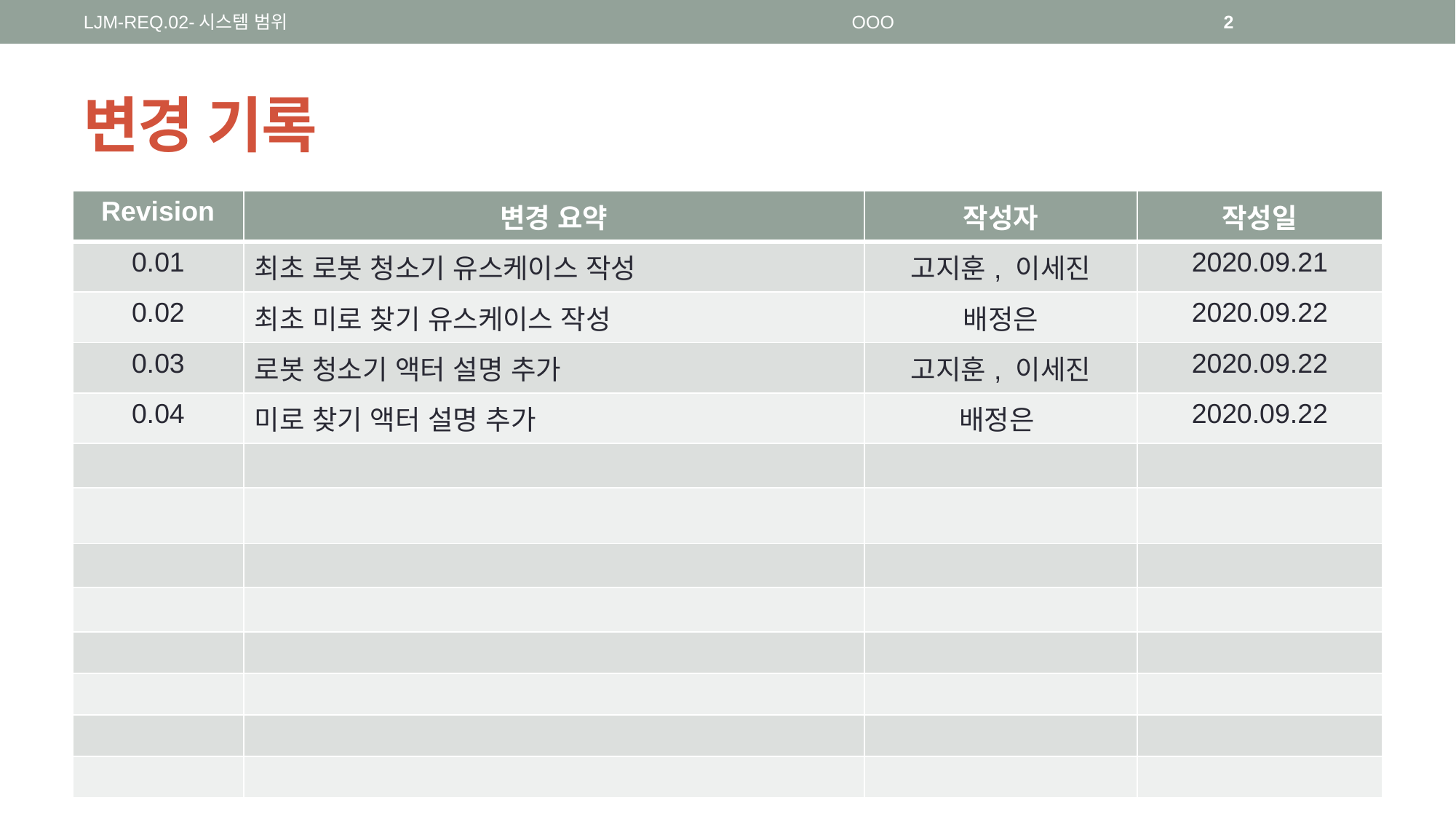

LJM-REQ.02-시스템 범위
OOO
2
# 변경 기록
| Revision | 변경 요약 | 작성자 | 작성일 |
| --- | --- | --- | --- |
| 0.01 | 최초 로봇 청소기 유스케이스 작성 | 고지훈, 이세진 | 2020.09.21 |
| 0.02 | 최초 미로 찾기 유스케이스 작성 | 배정은 | 2020.09.22 |
| 0.03 | 로봇 청소기 액터 설명 추가 | 고지훈, 이세진 | 2020.09.22 |
| 0.04 | 미로 찾기 액터 설명 추가 | 배정은 | 2020.09.22 |
|  |  |  |  |
|  |  |  |  |
|  |  |  |  |
|  |  |  |  |
|  |  |  |  |
|  |  |  |  |
|  |  |  |  |
|  |  |  |  |